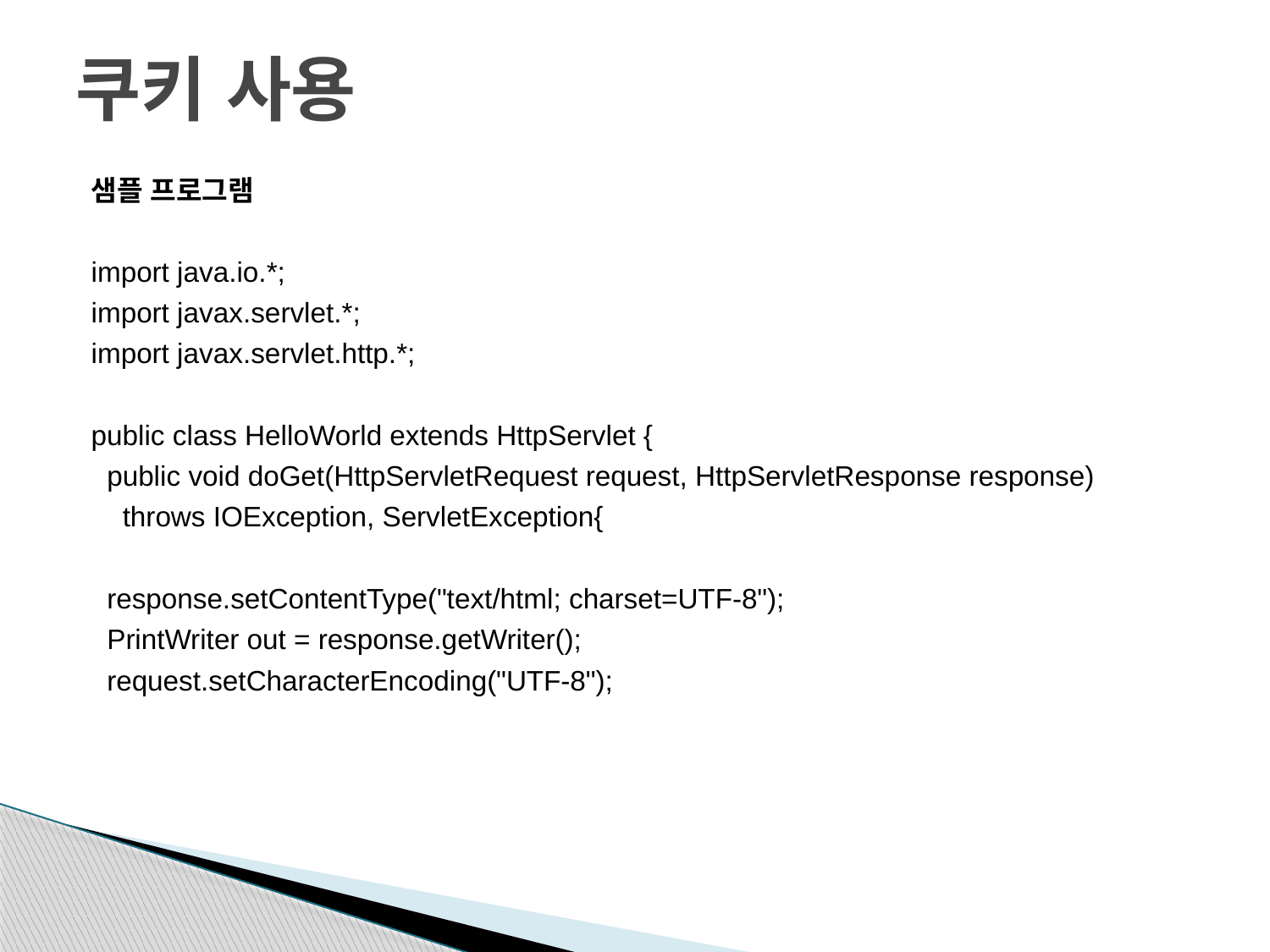

# 쿠키 사용
샘플 프로그램

import java.io.*;
import javax.servlet.*;
import javax.servlet.http.*;

public class HelloWorld extends HttpServlet {
  public void doGet(HttpServletRequest request, HttpServletResponse response)
    throws IOException, ServletException{

  response.setContentType("text/html; charset=UTF-8");
  PrintWriter out = response.getWriter();
  request.setCharacterEncoding("UTF-8");